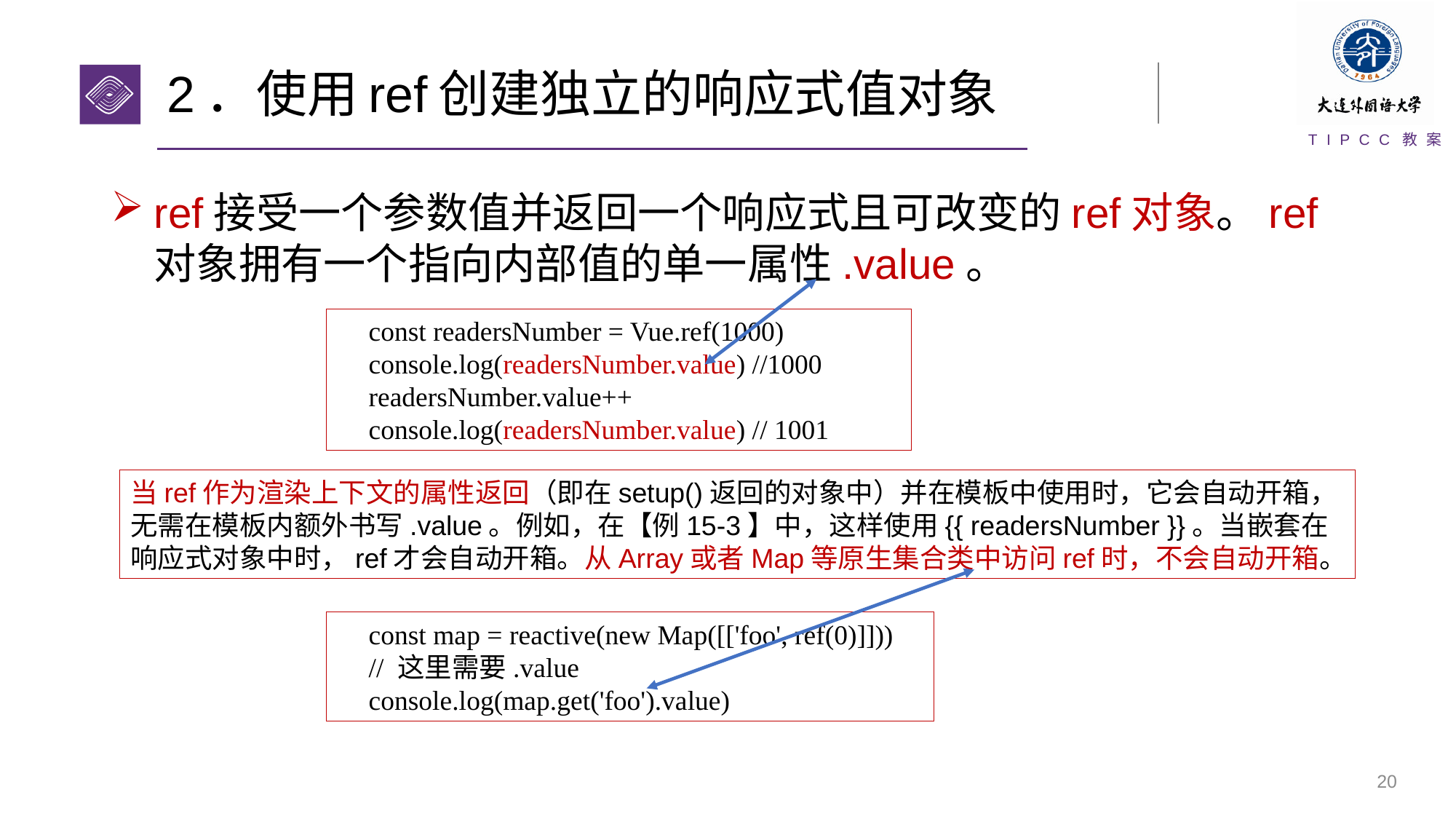

# 2．使用ref创建独立的响应式值对象
ref接受一个参数值并返回一个响应式且可改变的ref对象。ref对象拥有一个指向内部值的单一属性.value。
const readersNumber = Vue.ref(1000)
console.log(readersNumber.value) //1000
readersNumber.value++
console.log(readersNumber.value) // 1001
当ref作为渲染上下文的属性返回（即在setup()返回的对象中）并在模板中使用时，它会自动开箱，无需在模板内额外书写.value。例如，在【例15-3】中，这样使用{{ readersNumber }}。当嵌套在响应式对象中时，ref才会自动开箱。从Array或者Map等原生集合类中访问ref时，不会自动开箱。
const map = reactive(new Map([['foo', ref(0)]]))
// 这里需要.value
console.log(map.get('foo').value)
20